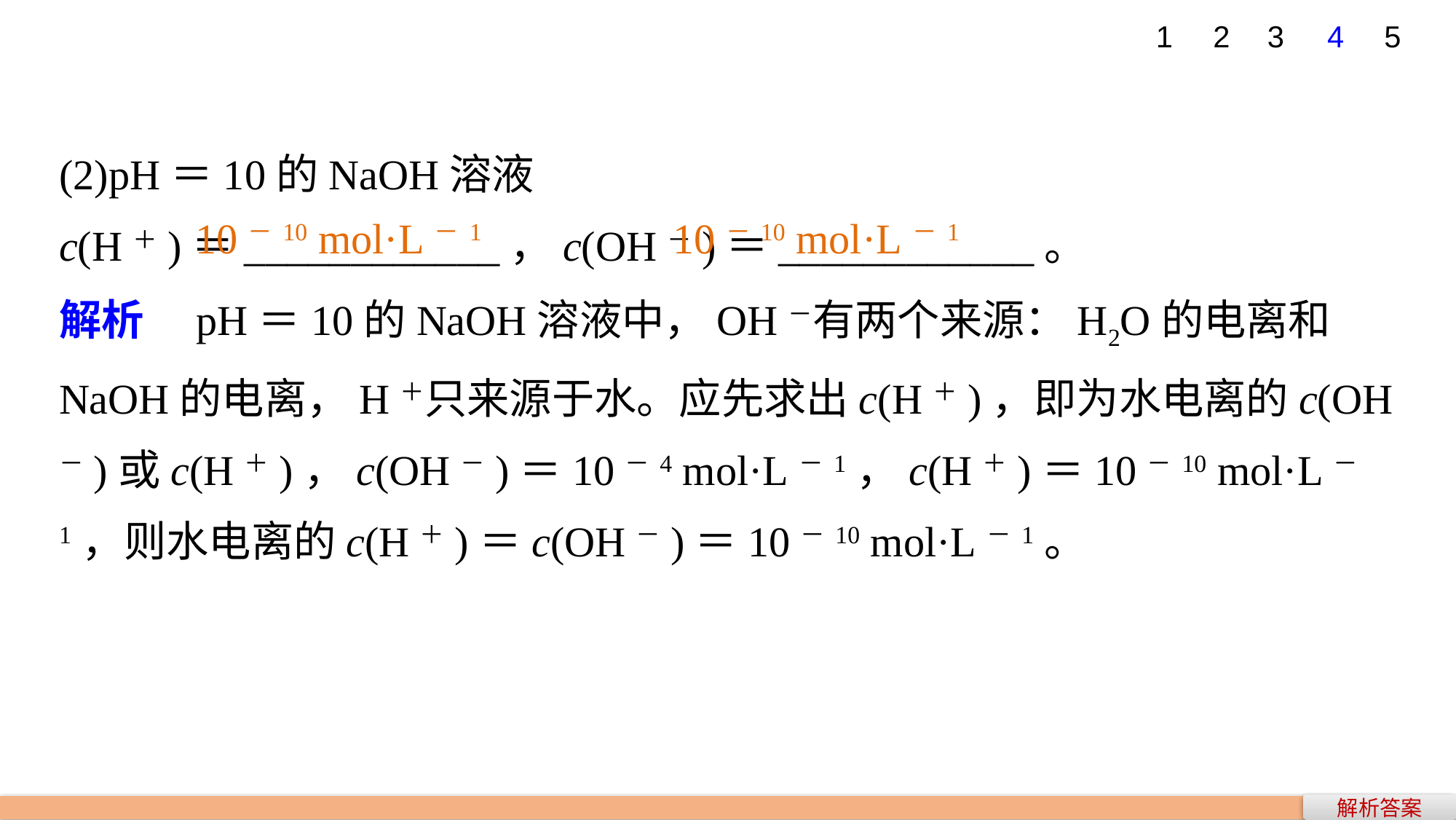

1
2
3
4
5
(2)pH＝10的NaOH溶液
c(H＋)＝____________，c(OH－)＝____________。
解析　pH＝10的NaOH溶液中，OH－有两个来源：H2O的电离和NaOH的电离，H＋只来源于水。应先求出c(H＋)，即为水电离的c(OH－)或c(H＋)，c(OH－)＝10－4 mol·L－1，c(H＋)＝10－10 mol·L－1，则水电离的c(H＋)＝c(OH－)＝10－10 mol·L－1。
10－10 mol·L－1
10－10 mol·L－1
解析答案